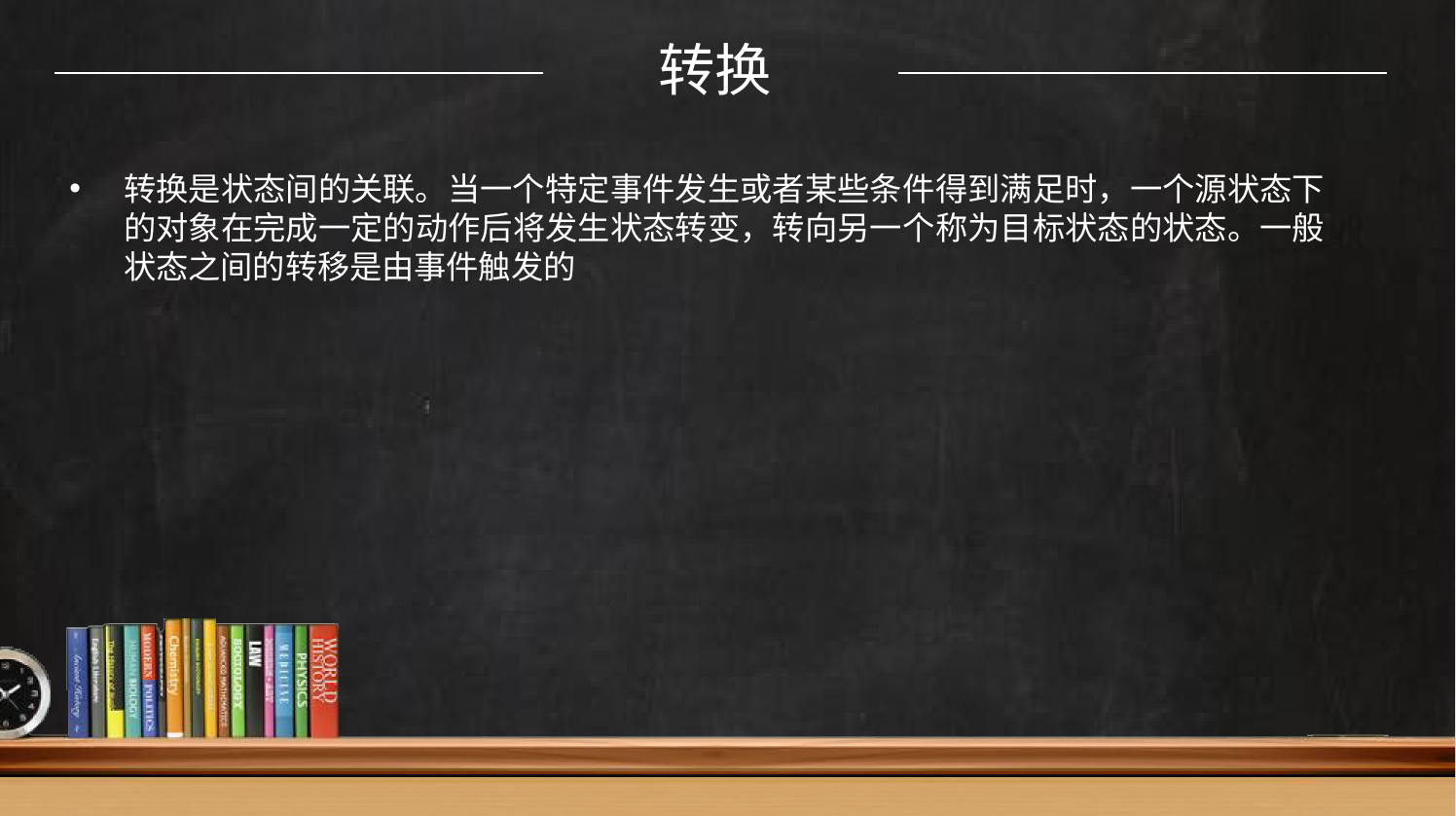

转换

转换是状态间的关联。当一个特定事件发生或者某些条件得到满足时，一个源状态下 的对象在完成一定的动作后将发生状态转变，转向另一个称为目标状态的状态。一般 状态之间的转移是由事件触发的